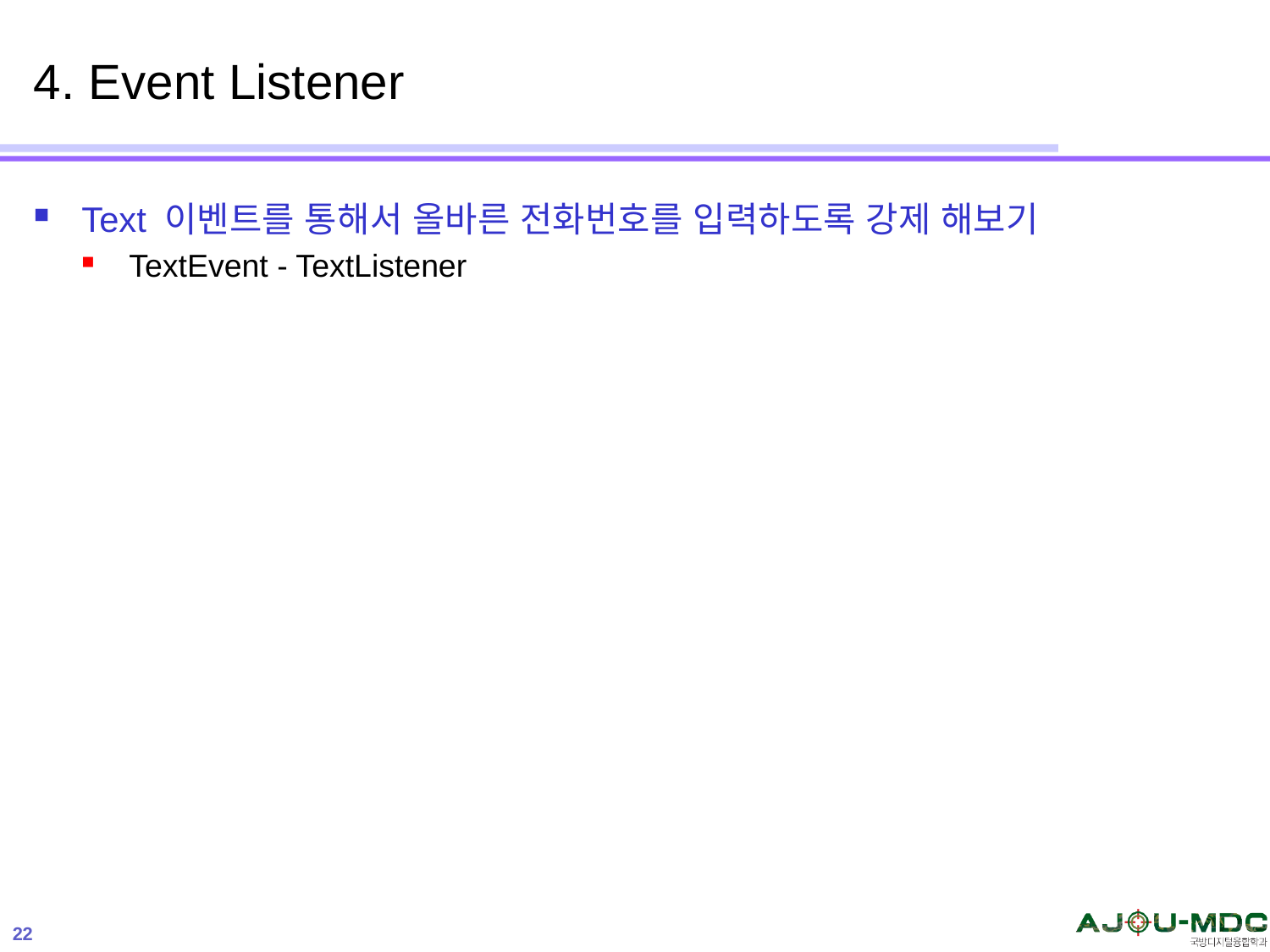

# 4. Event Listener
Text 이벤트를 통해서 올바른 전화번호를 입력하도록 강제 해보기
TextEvent - TextListener

22